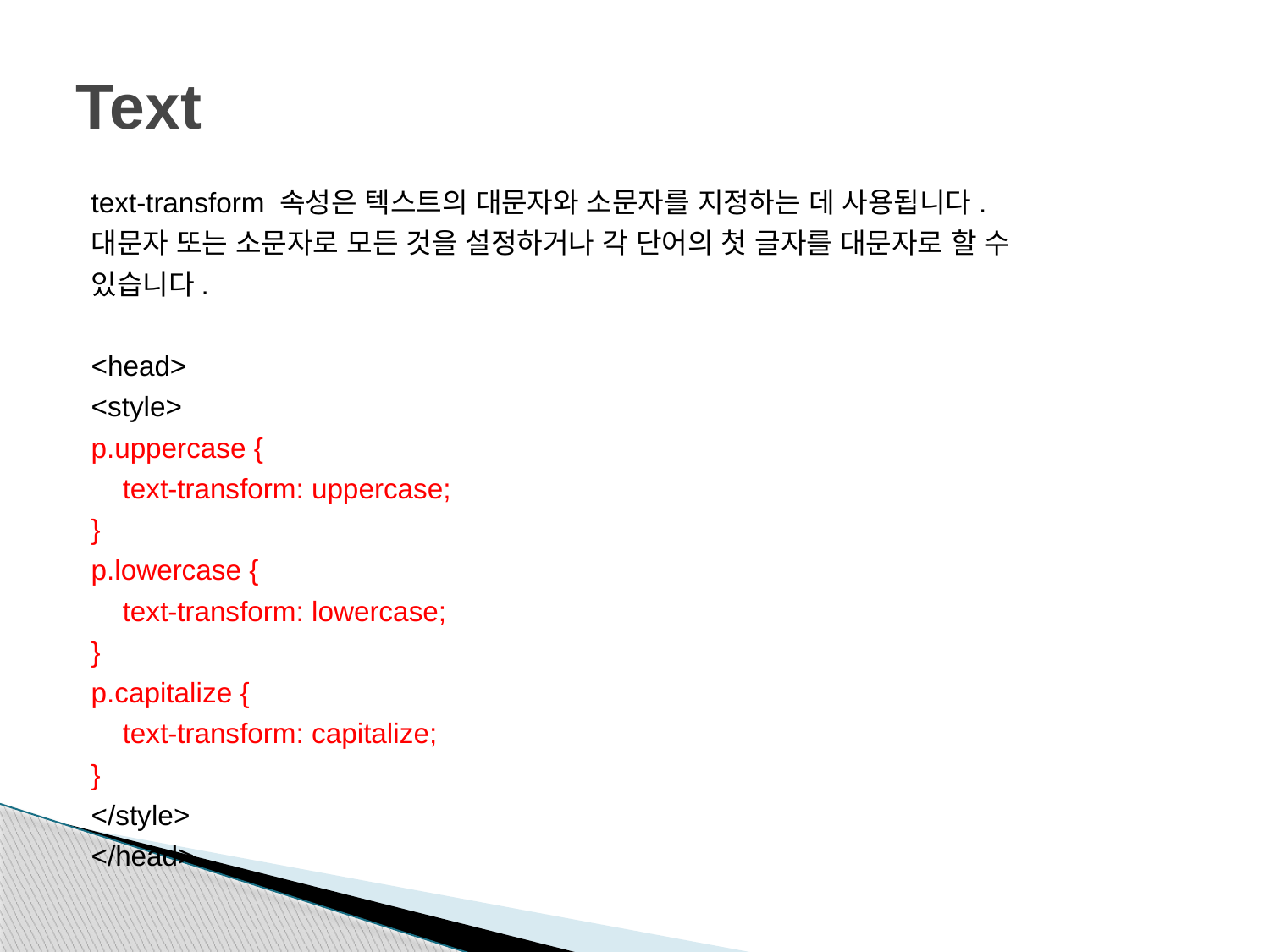

# Text
text-transform 속성은 텍스트의 대문자와 소문자를 지정하는 데 사용됩니다.
대문자 또는 소문자로 모든 것을 설정하거나 각 단어의 첫 글자를 대문자로 할 수
있습니다.

<head>
<style>
p.uppercase {
    text-transform: uppercase;
}
p.lowercase {
    text-transform: lowercase;
}
p.capitalize {
    text-transform: capitalize;
}
</style>
</head>